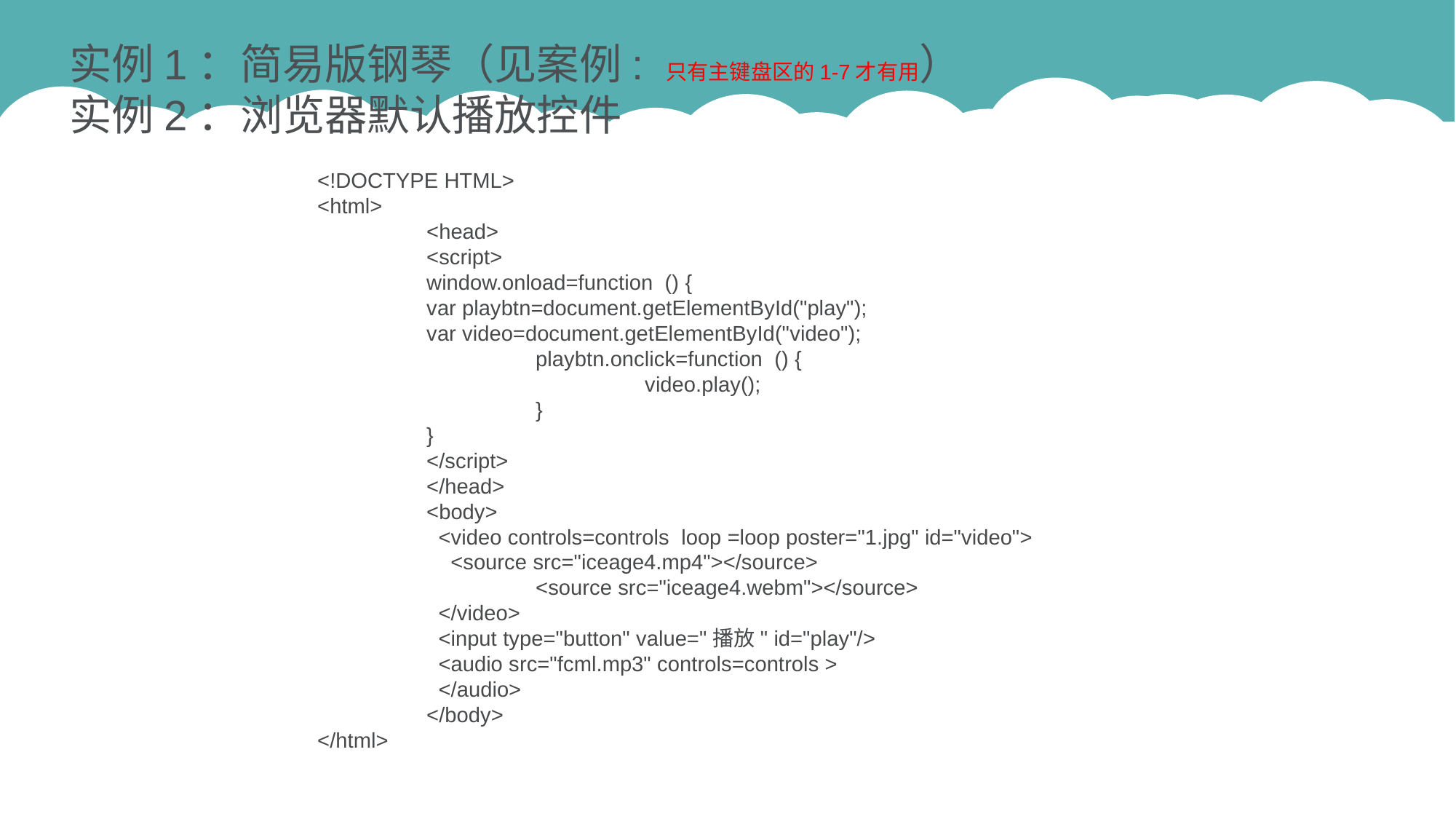

实例1：简易版钢琴（见案例: 只有主键盘区的1-7才有用）
实例2：浏览器默认播放控件
<!DOCTYPE HTML>
<html>
	<head>
	<script>
	window.onload=function  () {
     	var playbtn=document.getElementById("play");
     	var video=document.getElementById("video");
	 	playbtn.onclick=function  () {
	   		video.play();
	 	}
	}
	</script>
	</head>
	<body>
	  <video controls=controls  loop =loop poster="1.jpg" id="video">
	    <source src="iceage4.mp4"></source>
		<source src="iceage4.webm"></source>
	  </video>
	  <input type="button" value="播放" id="play"/>
	  <audio src="fcml.mp3" controls=controls >
	  </audio>
	</body>
</html>